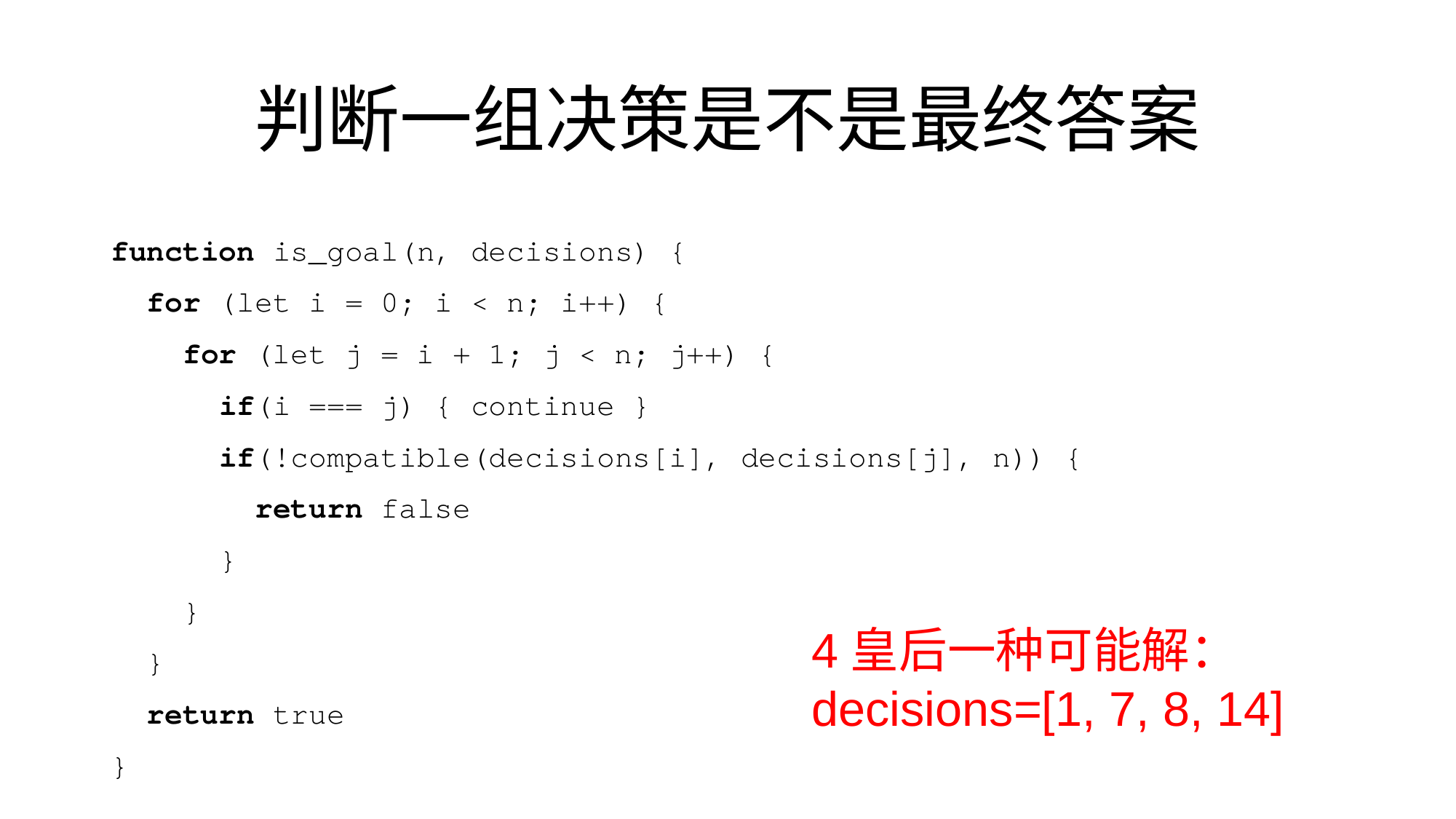

# 判断一组决策是不是最终答案
function is_goal(n, decisions) {
  for (let i = 0; i < n; i++) {
    for (let j = i + 1; j < n; j++) {
      if(i === j) { continue }
      if(!compatible(decisions[i], decisions[j], n)) {
        return false
      }
    }
  }
  return true
}
4皇后一种可能解：
decisions=[1, 7, 8, 14]